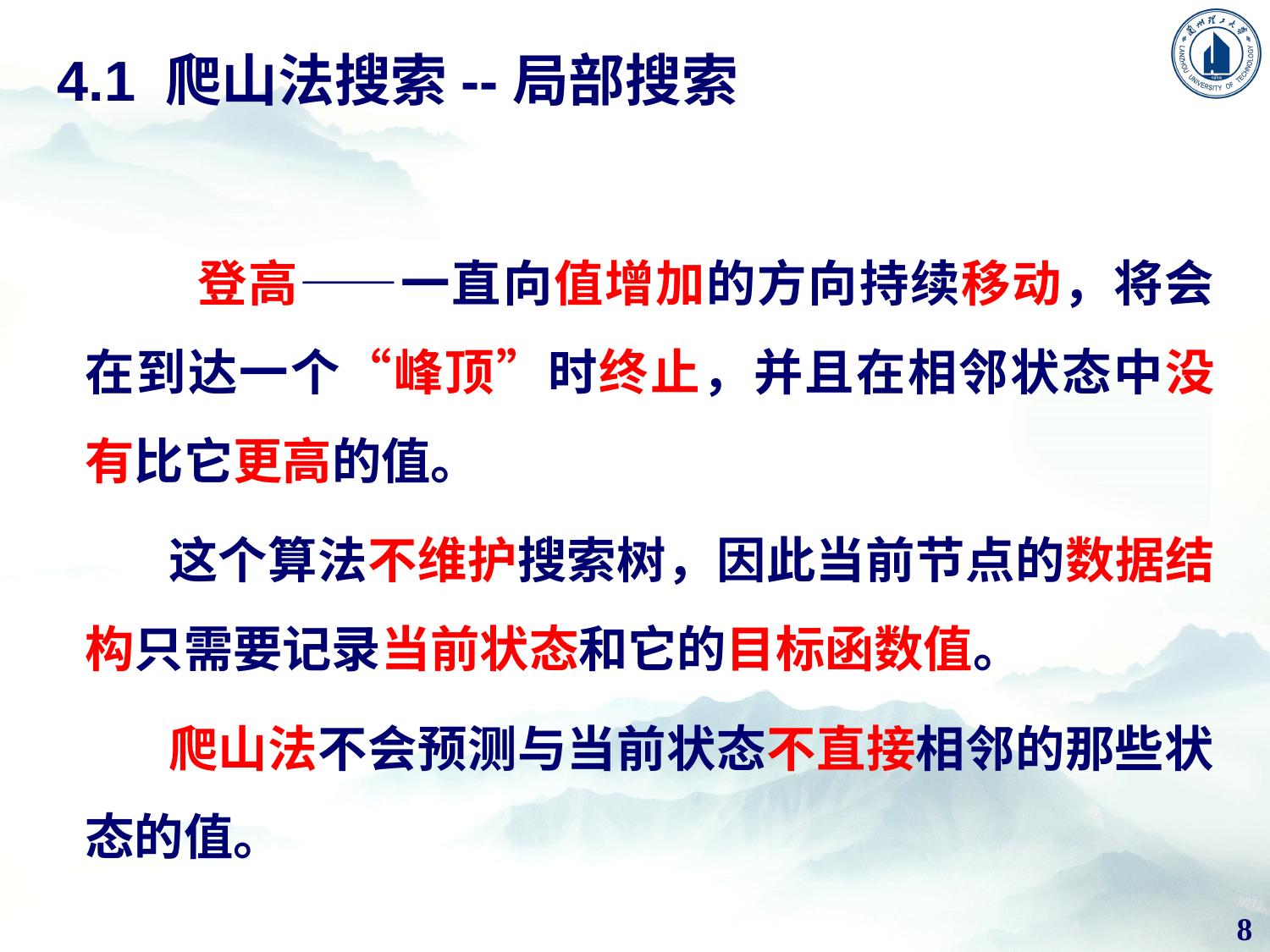

# 4.1 爬山法搜索--局部搜索
    登高——一直向值增加的方向持续移动，将会在到达一个“峰顶”时终止，并且在相邻状态中没有比它更高的值。
  这个算法不维护搜索树，因此当前节点的数据结构只需要记录当前状态和它的目标函数值。
  爬山法不会预测与当前状态不直接相邻的那些状态的值。

8